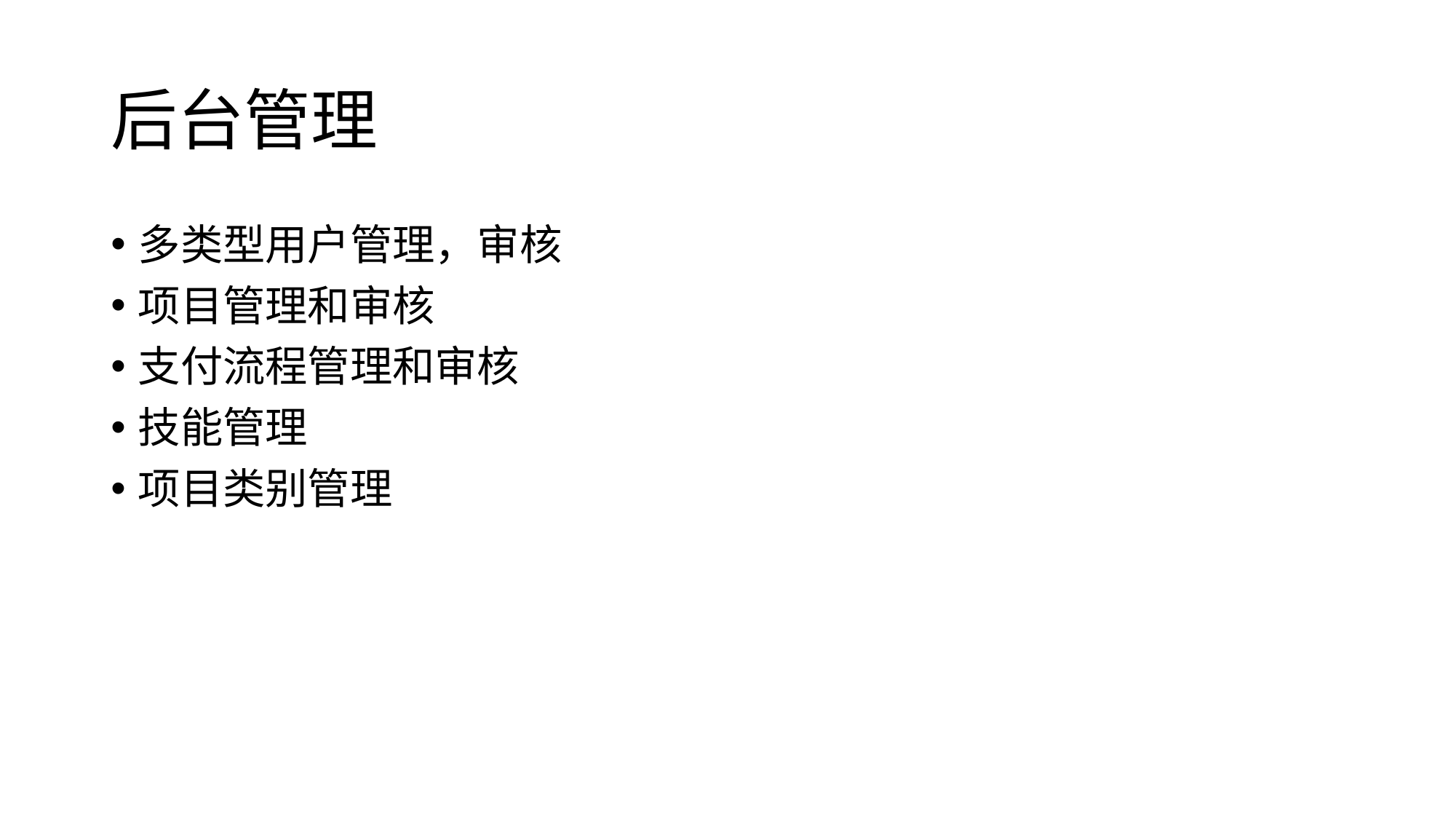

# 后台管理
多类型用户管理，审核
项目管理和审核
支付流程管理和审核
技能管理
项目类别管理